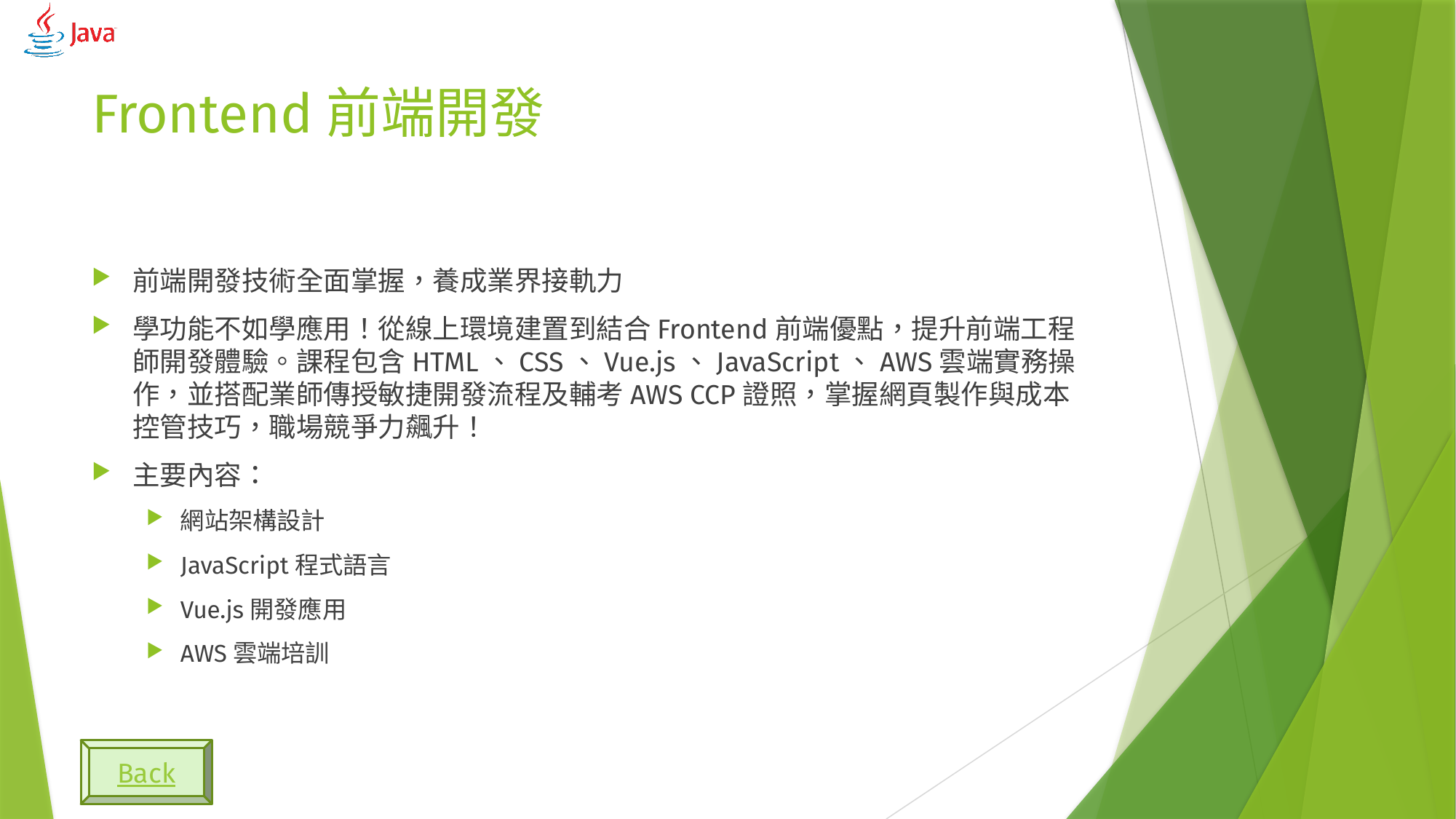

# Frontend前端開發
前端開發技術全面掌握，養成業界接軌力
學功能不如學應用！從線上環境建置到結合Frontend前端優點，提升前端工程師開發體驗。課程包含HTML、CSS、Vue.js、JavaScript、AWS雲端實務操作，並搭配業師傳授敏捷開發流程及輔考AWS CCP證照，掌握網頁製作與成本控管技巧，職場競爭力飆升！
主要內容：
網站架構設計
JavaScript程式語言
Vue.js開發應用
AWS雲端培訓
Back